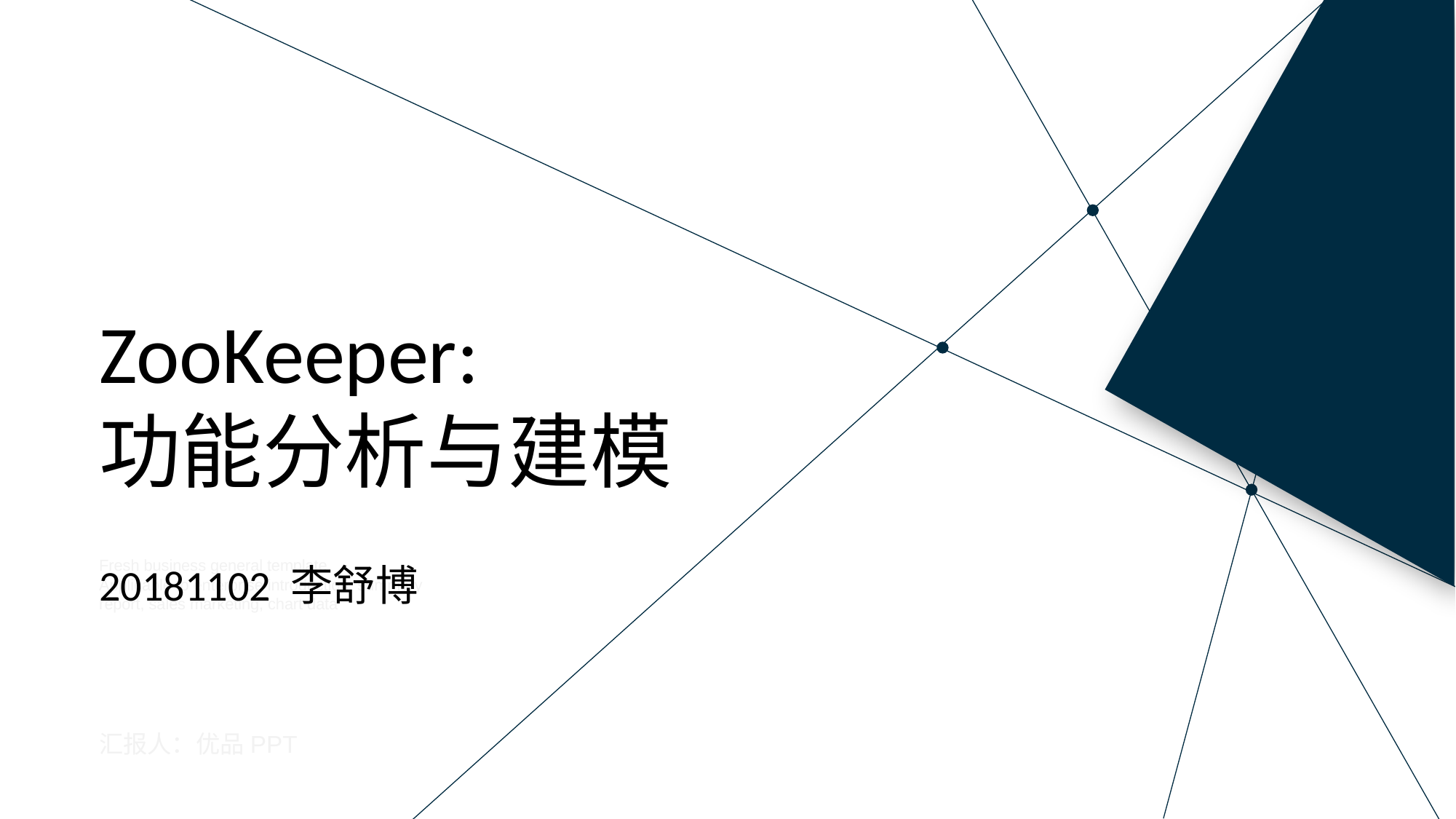

ZooKeeper:
功能分析与建模

20181102 李舒博
Fresh business general template
Applicable to enterprise introduction, summary report, sales marketing, chart data
汇报人：优品PPT